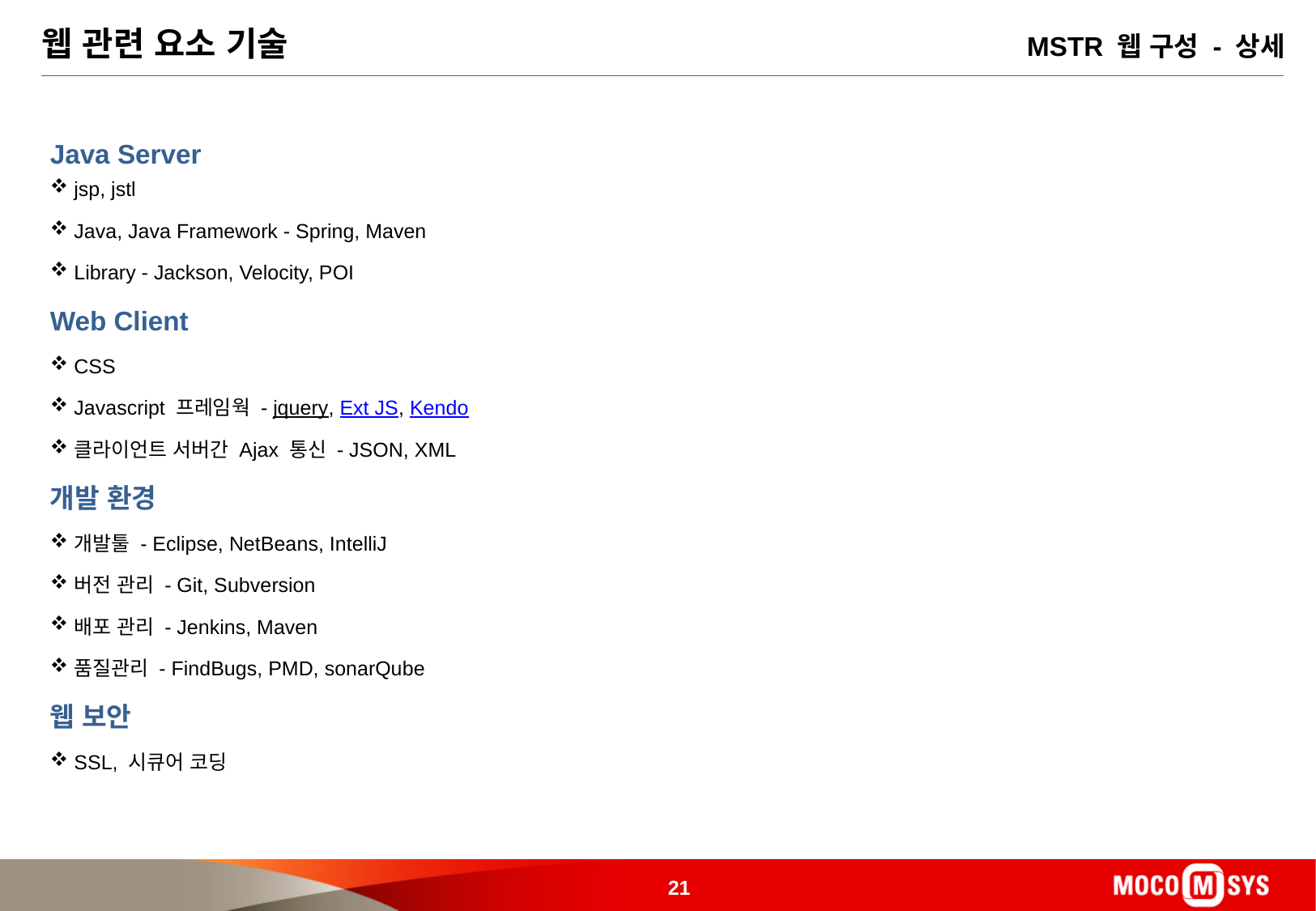

# 웹 관련 요소 기술
MSTR 웹 구성 - 상세
Java Server
jsp, jstl
Java, Java Framework - Spring, Maven
Library - Jackson, Velocity, POI
Web Client
CSS
Javascript 프레임웍 - jquery, Ext JS, Kendo
클라이언트 서버간 Ajax 통신 - JSON, XML
개발 환경
개발툴 - Eclipse, NetBeans, IntelliJ
버전 관리 - Git, Subversion
배포 관리 - Jenkins, Maven
품질관리 - FindBugs, PMD, sonarQube
웹 보안
SSL, 시큐어 코딩